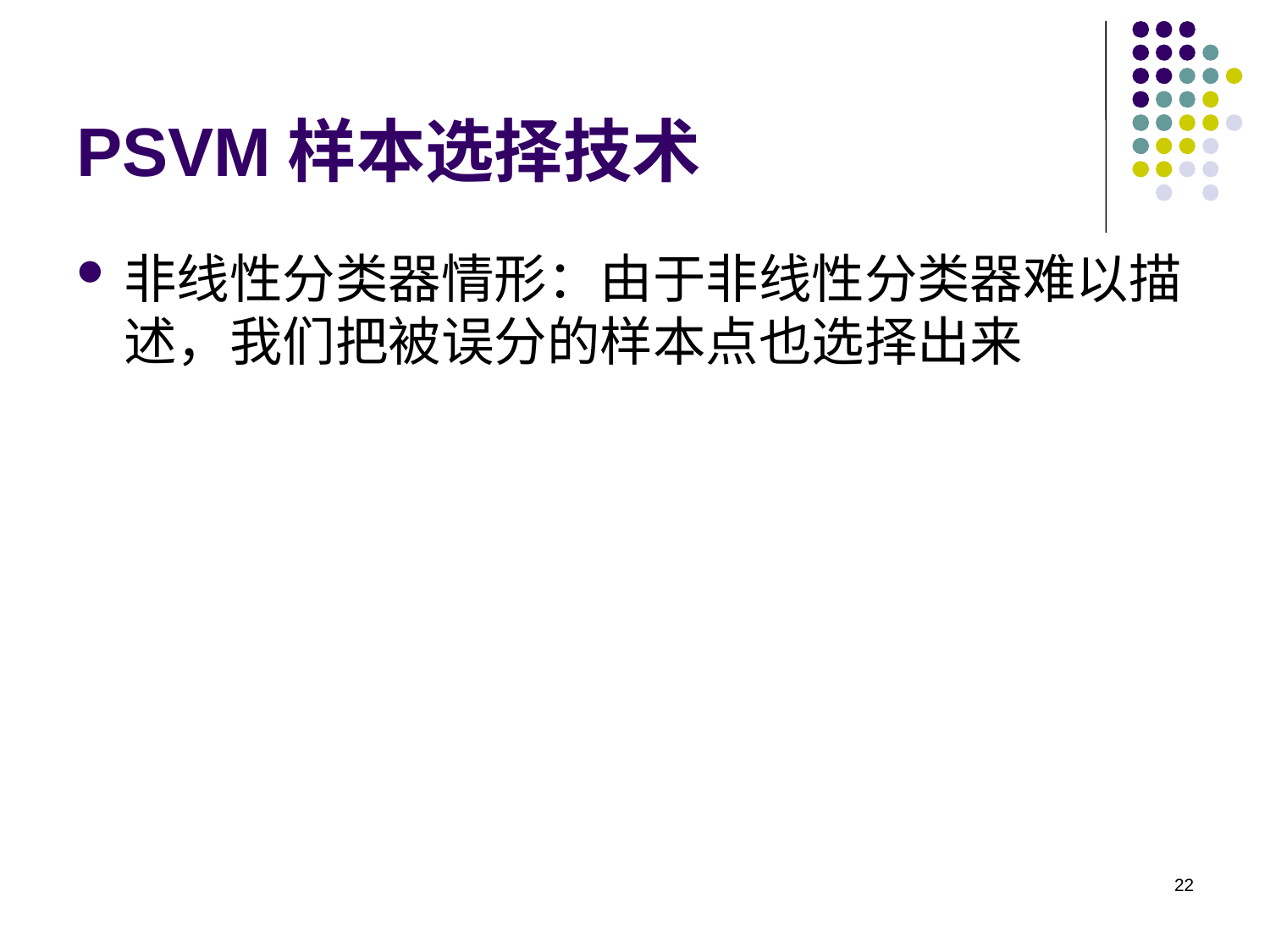

# PSVM样本选择技术
非线性分类器情形：由于非线性分类器难以描述，我们把被误分的样本点也选择出来
22